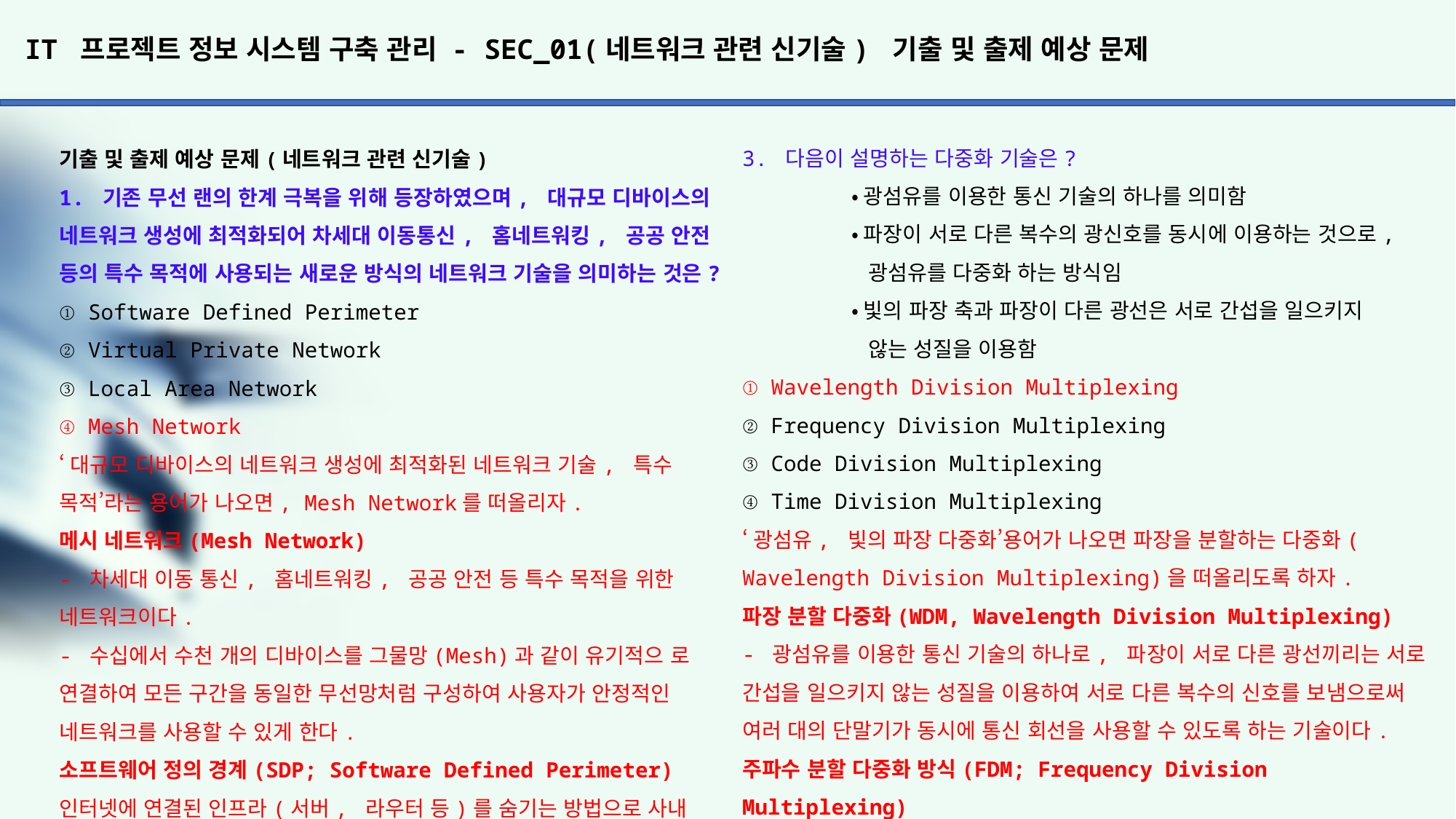

# IT 프로젝트 정보 시스템 구축 관리 - SEC_01(네트워크 관련 신기술) 기출 및 출제 예상 문제
3. 다음이 설명하는 다중화 기술은?
	•광섬유를 이용한 통신 기술의 하나를 의미함
	•파장이 서로 다른 복수의 광신호를 동시에 이용하는 것으로,
	  광섬유를 다중화 하는 방식임
	•빛의 파장 축과 파장이 다른 광선은 서로 간섭을 일으키지
	  않는 성질을 이용함
① Wavelength Division Multiplexing
② Frequency Division Multiplexing
③ Code Division Multiplexing
④ Time Division Multiplexing
‘광섬유, 빛의 파장 다중화’용어가 나오면 파장을 분할하는 다중화(
Wavelength Division Multiplexing)을 떠올리도록 하자.
파장 분할 다중화(WDM, Wavelength Division Multiplexing)
- 광섬유를 이용한 통신 기술의 하나로, 파장이 서로 다른 광선끼리는 서로 간섭을 일으키지 않는 성질을 이용하여 서로 다른 복수의 신호를 보냄으로써 여러 대의 단말기가 동시에 통신 회선을 사용할 수 있도록 하는 기술이다.
주파수 분할 다중화 방식(FDM; Frequency Division Multiplexing)
하나의 물리적 통신 채널을 여러 개의 논리적 채널로 나누어 사용하는 다중화 방식 중의 하나로, 보통 넓은 대역폭을 복수 개의 좁은 대역 채널로 구분하여 사용하는 방식을 의미한다.
부호 분할 다중화(CDM, Code Division Multiplexing)
디지털 통신 시스템에서 여러 신호들에 각기 다른 코드 시퀀스를 부여
한 후에 하나의 채널로 다중화하여 전송하는 방식
시분할 다중화(TDM, Time Division Multiplexing)
복수의 데이터나 디지털화 한 음성을 각각 일정 시간(시간 슬롯)으로
분할하여 전송함으로써 하나의 회선(전송 통신로)을 복수의 채널로 다중화 하는 방식이다.
4. 소프트웨어 정의 데이터 센터(SDDC; Software Defined Data
Center)에 대한 설명으로 틀린 것은?
① 컴퓨팅, 네트워킹, 스토리지, 관리 등을 모두 소프트웨어로 정의 한다.
② 인력 개입 없이 소프트웨어 조작만으로 자동 제어 관리한다.
③ 데이터 센터 내 모든 자원을 가상화하여 서비스한다.
④ 특정 하드웨어에 종속되어 특화된 업무를 서비스하기에 적합하다.
소프트웨어 정의 데이터 센터는 데이터 센터의 모든 자원을 가상화하여 서비스 하기 때문에 특정 하드웨어와 상관없이 독립적으로 서비스를 제공한다.
소프트웨어 정의 기술(SDE, SDx; Software-Defined Everything)
소프트웨어 정의 기술은 네트워크, 데이터 센터 등에서 소유한 자원을
가상화하여 개별 사용자에게 제공하고, 중앙에서는 통합적으로 제어가 가능한 기술을 의미한다.
● 관련 용어
소프트웨어 정의 네트워킹(SDN; Software Defined Networking)
- 네트워크를 컴퓨터처럼 모델링 하여 여러 사용자가 각각의 소프트웨어들로 네트워킹을 가상화하여 제어하고 관리하는 네트워크이다.
- 하드웨어에 의존하는 네트워크 체계에 비해 보다 효율적으로 네트워크를 제어, 관리할 수 있다.
- 기존 네트워크에는 영향을 주지 않으면서 특정 서비스의 전송 경로 수정을 통하여 인터넷상에서 발생하는 문제를 처리할 수 있다.
소프트웨어 정의 데이터 센터(SDDC; Software Defined Data Center)
데이터 센터의 모든 지원을 가상화하여 인력의 개입 없이 소프트웨어 조작만으로 관리 및 제어되는 데이터 센터이다.
소프트웨어 정의 스토리지(SDS; Software-Defined Storage)
물리적인 데이터 스토리지(Data Storage)를 가상화 하여 여러 스토리지
를 하나처럼 관리하거나, 하나의 스토리지를 나눠 사용할 수 있는 기술
이다.

기출 및 출제 예상 문제(네트워크 관련 신기술)
1. 기존 무선 랜의 한계 극복을 위해 등장하였으며, 대규모 디바이스의 네트워크 생성에 최적화되어 차세대 이동통신, 홈네트워킹, 공공 안전 등의 특수 목적에 사용되는 새로운 방식의 네트워크 기술을 의미하는 것은?
① Software Defined Perimeter
② Virtual Private Network
③ Local Area Network
④ Mesh Network
‘대규모 디바이스의 네트워크 생성에 최적화된 네트워크 기술, 특수 목적’라는 용어가 나오면, Mesh Network를 떠올리자.
메시 네트워크(Mesh Network)
- 차세대 이동 통신, 홈네트워킹, 공공 안전 등 특수 목적을 위한 네트워크이다.
- 수십에서 수천 개의 디바이스를 그물망(Mesh)과 같이 유기적으 로 연결하여 모든 구간을 동일한 무선망처럼 구성하여 사용자가 안정적인 네트워크를 사용할 수 있게 한다.
소프트웨어 정의 경계(SDP; Software Defined Perimeter)
인터넷에 연결된 인프라(서버, 라우터 등)를 숨기는 방법으로 사내 호스팅이든 클라우드 호스팅이든 외부 당사자와 공격자가 이를 볼 수 없는 것을 의미한다. SDP 접근 방식의 목표는 하드웨어 대신 소프트웨어를 기반으로 네트워크 경계를 설정하는 것이다.
가상 사설 네트워크(VPN; Virtual Private Network)
인터넷을 통해서 디바이스 간에 사설 네트워크 연결을 생성한다.
LAN(Local Area Network)
근거리 통신망을 의미한다.
2. 여러 개의 독립된 통신장치가 UWB(Ultra Wide Band) 기술 또는
블루투스 기술을 사용하여 통신망을 형성하는 무선 네트워크 기술 은?
① PICONET 		② SCRUM
③ NFC 			④ WI-SUN
‘UWB(초광대역) 또는 블루투스 기술 사용, 통신망을 형성’
이라는 용어가 나오면 PICONET을 떠올리자.
피코넷(PICONET)
- 여러 개의 독립된 통신장치가 블루투스 기술이나 UWB(초광대역) 통신 기술을 사용하여 통신망을 형성하는 무선 네트워크 기술이다.
- 주로 수십 미터 이내의 좁은 공간에서 네트워크를 형성한다는
점, 정지 또는 이동 중에 있는 장치를 모두 포함한다는 특징이 있다.
와이선(Wi-SUN)
- 스마트 그리드와 같은 장거리 무선 통신을 필요로 하는 사물 인터넷(IoT) 서비스를 위한 저전력 장거리(LPWA : Low Power Wide
Area) 통신 기술이다.
- 낮은 지연 속도, 메시 네트워크 기반의 확장성, 펌웨어 업그레이드 용이성 등으로 짧은 시간 동안 데이터 전송이 빈번한 검침 분야에 유용하다.
UWB(Ultra Wide Band, 초광대역)
- 짧은 거리에서 많은 양의 디지털 데이터를 낮은 전력으로 전송하기 위한 무선 기술로 무선 디지털 펄스라고도 하며, 블루투스와 비교되는 기술이다.
- 땅속이나 벽면 뒤로도 전송이 가능하여 지진 등 재해가 일어났을 때, 전파 탐지기 기능으로 인명 구조를 할 수 있는 등
응용 범위가 광범위하다.
NFC(Near Field Communication, 근거리 무선 통신)
- 고주파를 이용한 근거리 무선 통신 기술로, 아주 가까운 거리에서 양방향 통신을 지원하는 RFID 기술의 일종이다.
- 13.56MHz 주파수를 이용해 10cm 내에서 최고 424Kbps의 속도로 데이터 전송을 지원하며, 모바일 기기를 통한 결제뿐만 아니라 여행 정보 전송, 교통, 출입 통제, 잠금 장치 등 광범위하게 활용된다.